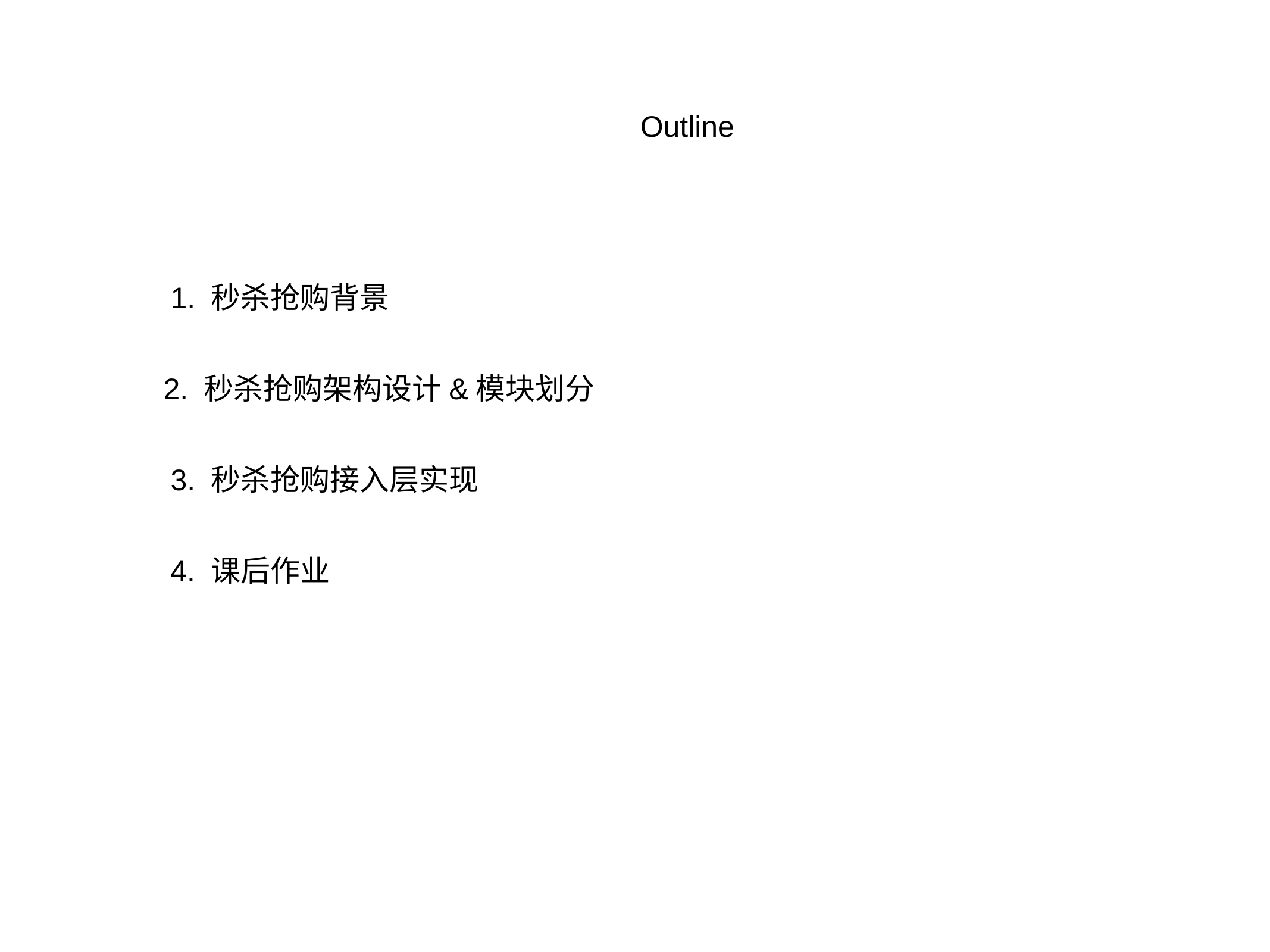

Outline
1. 秒杀抢购背景
2. 秒杀抢购架构设计&模块划分
3. 秒杀抢购接入层实现
4. 课后作业